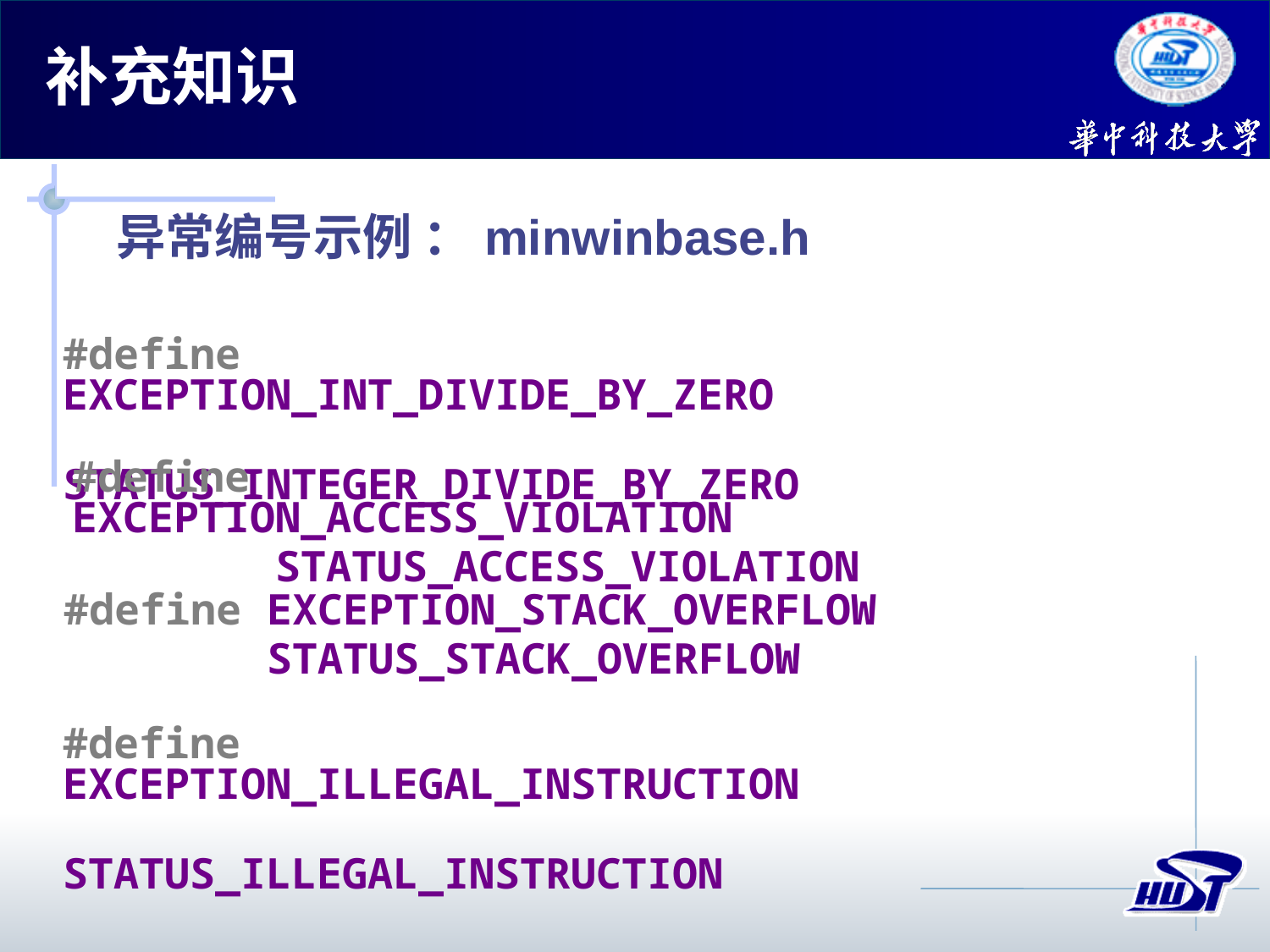

补充知识
异常编号示例 ：minwinbase.h
#define EXCEPTION_INT_DIVIDE_BY_ZERO
	  STATUS_INTEGER_DIVIDE_BY_ZERO
#define EXCEPTION_ACCESS_VIOLATION
        STATUS_ACCESS_VIOLATION
#define EXCEPTION_STACK_OVERFLOW
        STATUS_STACK_OVERFLOW
#define EXCEPTION_ILLEGAL_INSTRUCTION
        STATUS_ILLEGAL_INSTRUCTION